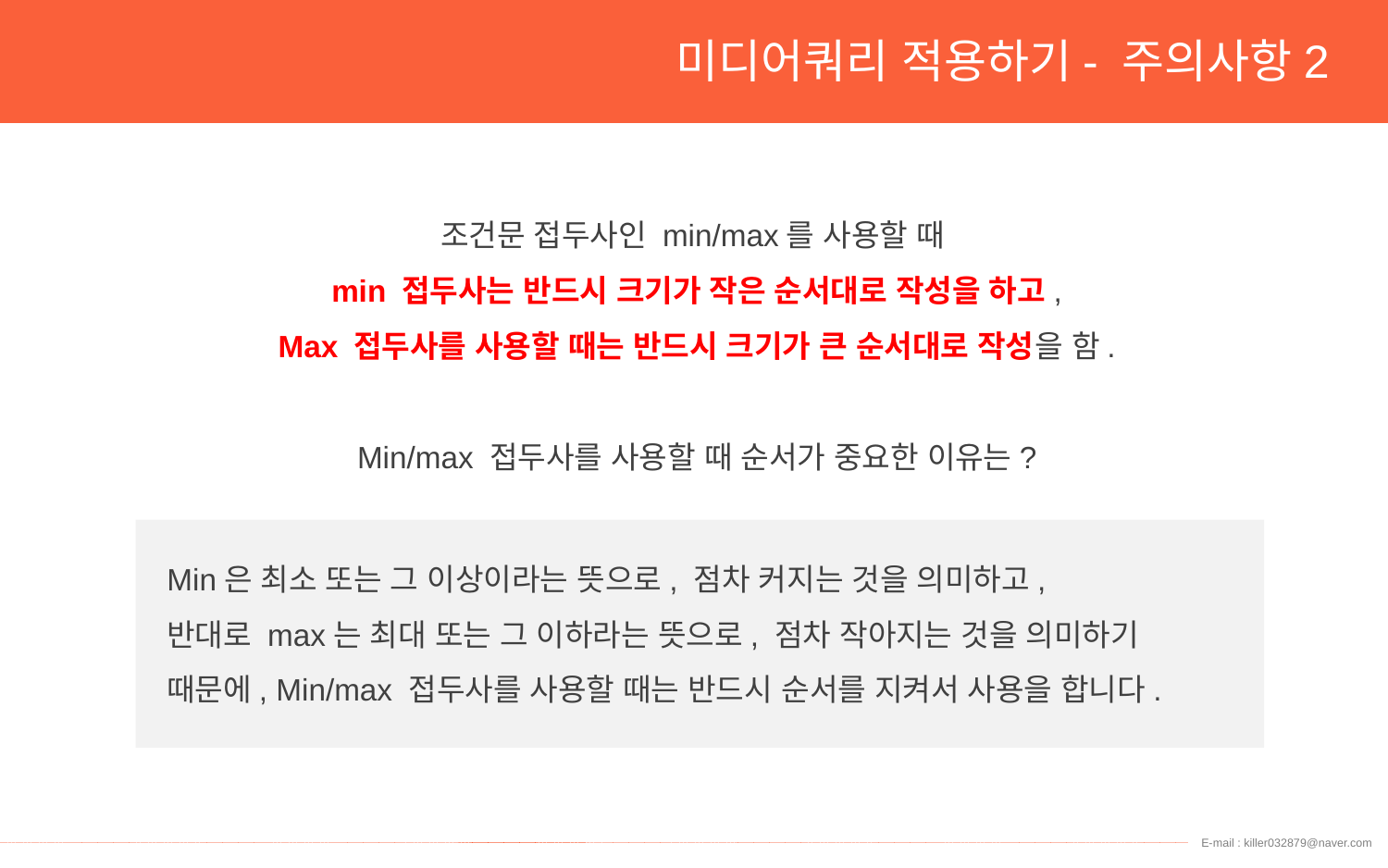

미디어쿼리 적용하기- 주의사항2
조건문 접두사인 min/max를 사용할 때
min 접두사는 반드시 크기가 작은 순서대로 작성을 하고,
Max 접두사를 사용할 때는 반드시 크기가 큰 순서대로 작성을 함.

Min/max 접두사를 사용할 때 순서가 중요한 이유는?

Min은 최소 또는 그 이상이라는 뜻으로, 점차 커지는 것을 의미하고,
반대로 max는 최대 또는 그 이하라는 뜻으로, 점차 작아지는 것을 의미하기
때문에, Min/max 접두사를 사용할 때는 반드시 순서를 지켜서 사용을 합니다.